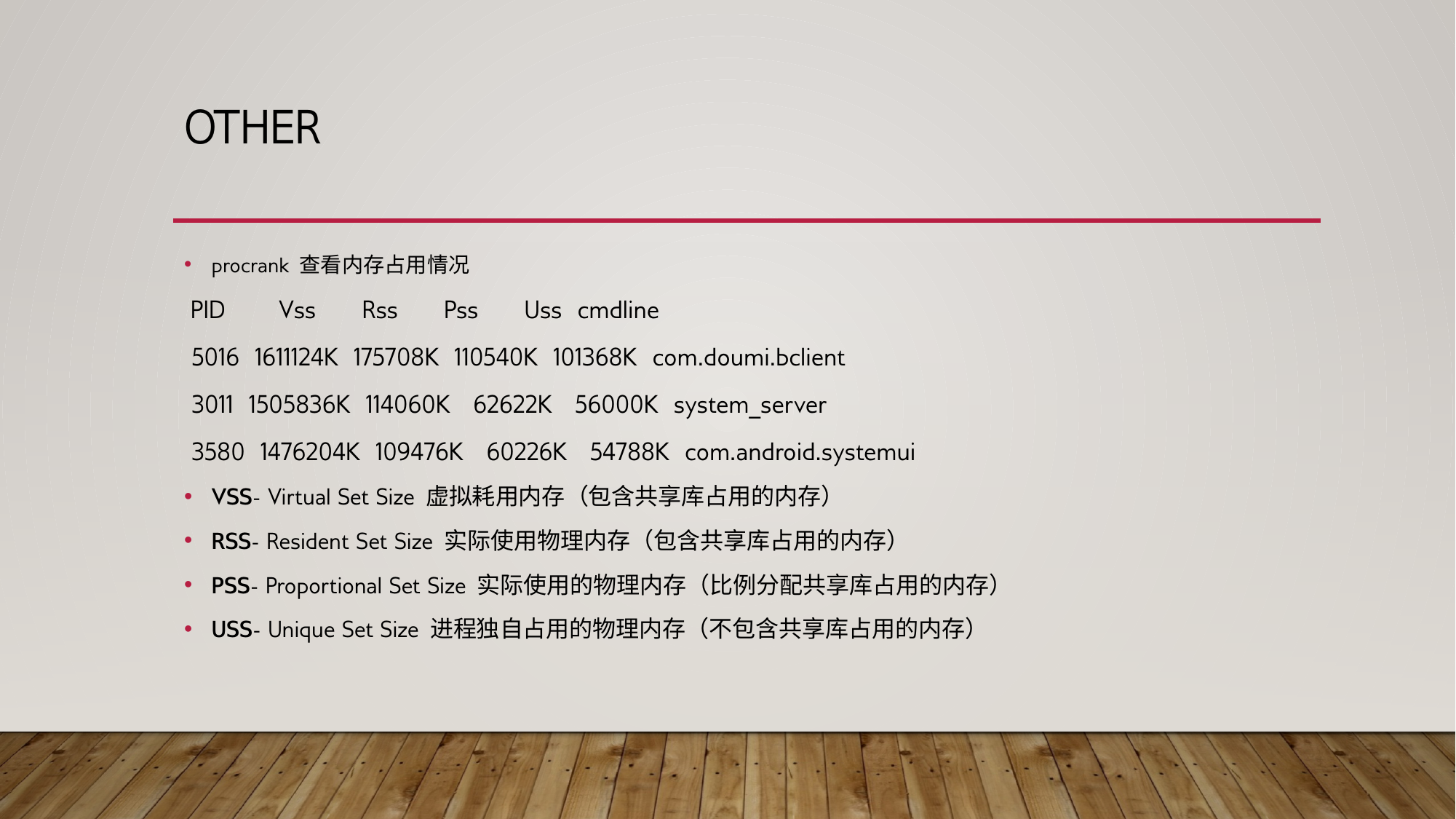

# Other
procrank 查看内存占用情况
 PID       Vss      Rss      Pss      Uss  cmdline
 5016  1611124K  175708K  110540K  101368K  com.doumi.bclient
 3011  1505836K  114060K   62622K   56000K  system_server
 3580  1476204K  109476K   60226K   54788K  com.android.systemui
VSS- Virtual Set Size 虚拟耗用内存（包含共享库占用的内存）
RSS- Resident Set Size 实际使用物理内存（包含共享库占用的内存）
PSS- Proportional Set Size 实际使用的物理内存（比例分配共享库占用的内存）
USS- Unique Set Size 进程独自占用的物理内存（不包含共享库占用的内存）